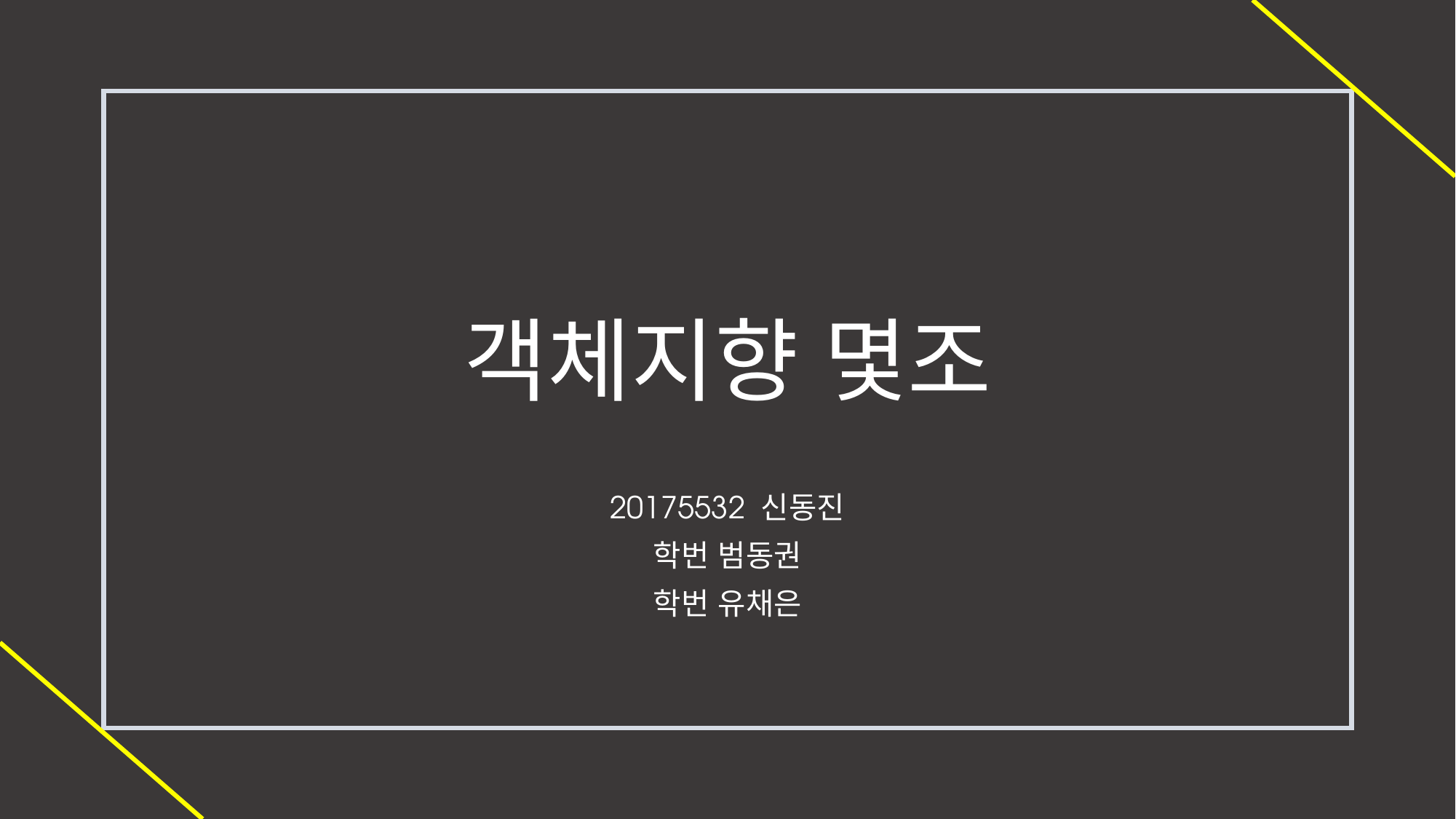

# 객체지향 몇조
20175532 신동진
학번 범동권
학번 유채은